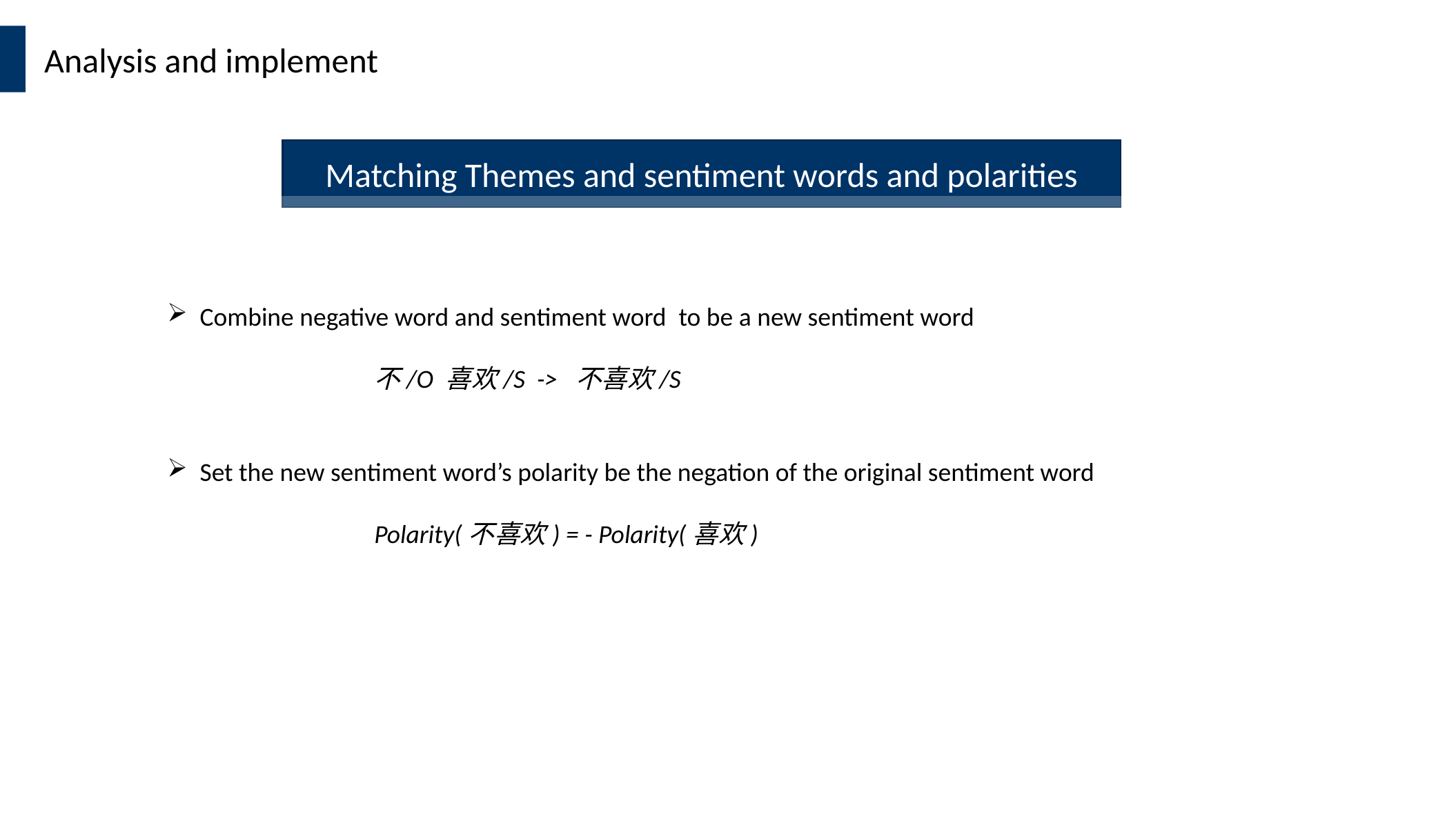

Analysis and implement
Matching Themes and sentiment words and polarities

Combine negative word and sentiment word  to be a new sentiment word

		不/O 喜欢/S  ->  不喜欢/S

Set the new sentiment word’s polarity be the negation of the original sentiment word

		Polarity(不喜欢) = - Polarity(喜欢)